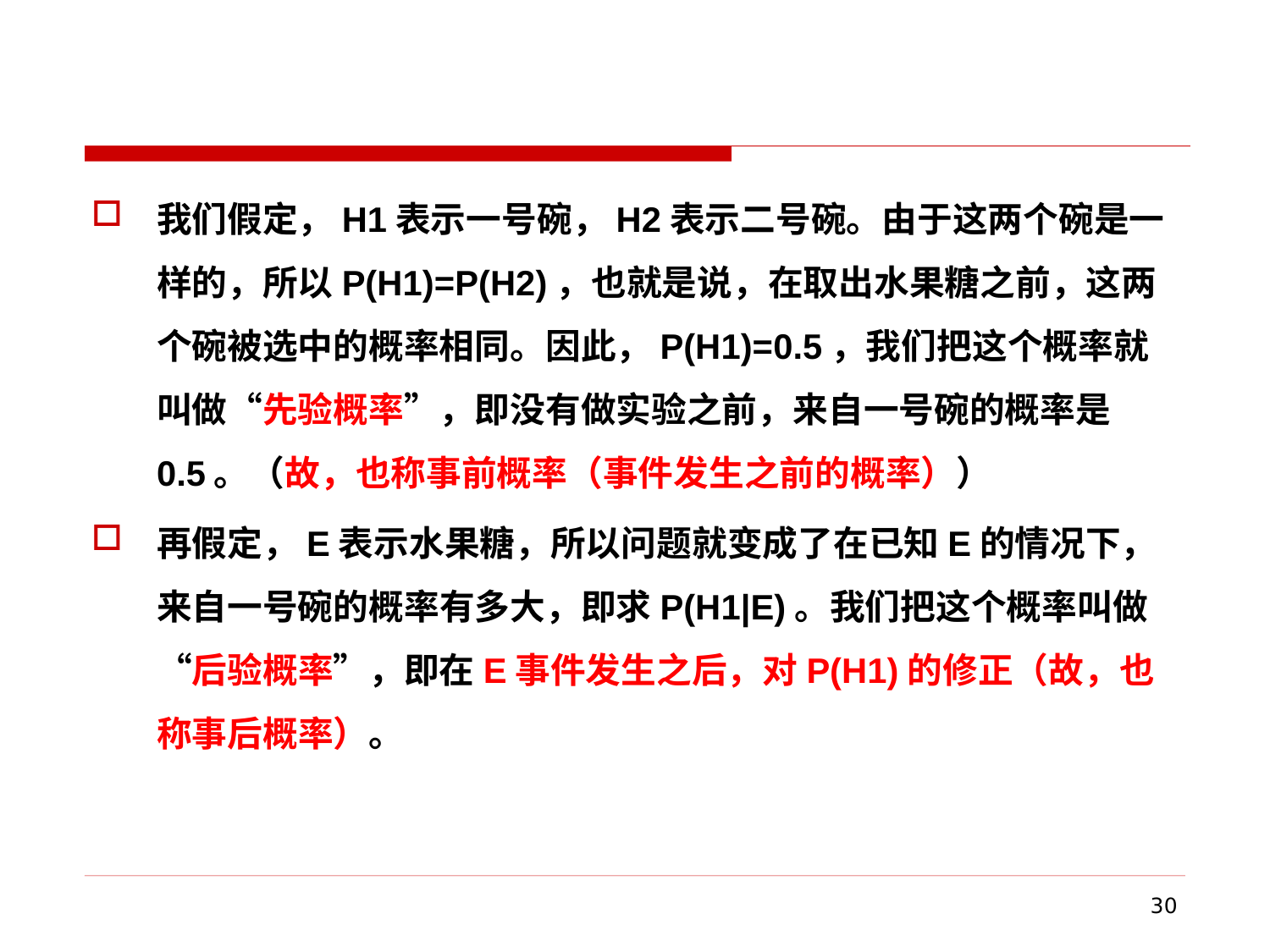

#
我们假定，H1表示一号碗，H2表示二号碗。由于这两个碗是一样的，所以P(H1)=P(H2)，也就是说，在取出水果糖之前，这两个碗被选中的概率相同。因此，P(H1)=0.5，我们把这个概率就叫做“先验概率”，即没有做实验之前，来自一号碗的概率是0.5。（故，也称事前概率（事件发生之前的概率））
再假定，E表示水果糖，所以问题就变成了在已知E的情况下，来自一号碗的概率有多大，即求P(H1|E)。我们把这个概率叫做“后验概率”，即在E事件发生之后，对P(H1)的修正（故，也称事后概率）。
30